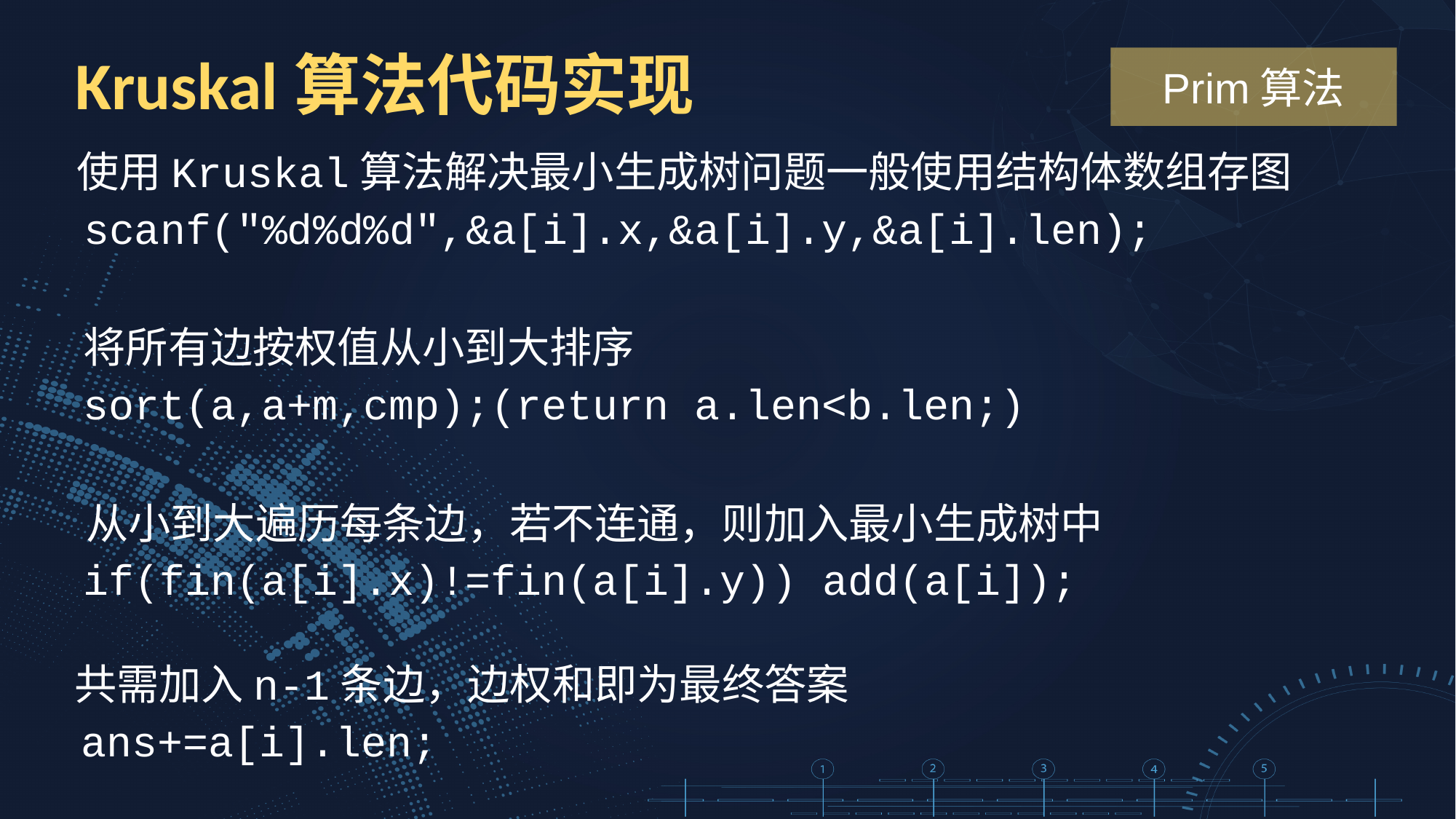

Kruskal算法代码实现
Prim算法
使用Kruskal算法解决最小生成树问题一般使用结构体数组存图
scanf("%d%d%d",&a[i].x,&a[i].y,&a[i].len);
将所有边按权值从小到大排序
sort(a,a+m,cmp);(return a.len<b.len;)
从小到大遍历每条边，若不连通，则加入最小生成树中
if(fin(a[i].x)!=fin(a[i].y)) add(a[i]);
共需加入n-1条边，边权和即为最终答案
ans+=a[i].len;